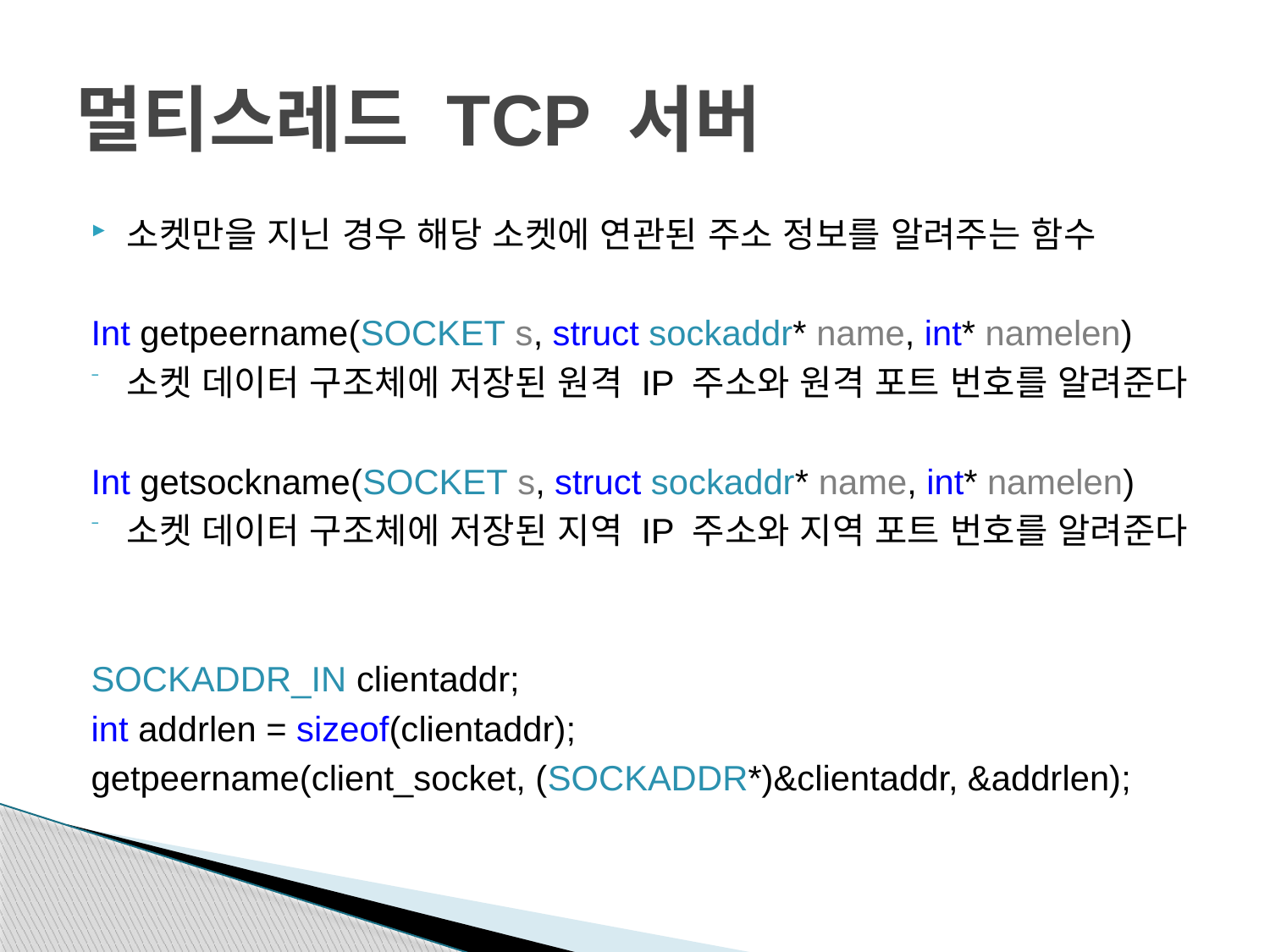

# 멀티스레드 TCP 서버
소켓만을 지닌 경우 해당 소켓에 연관된 주소 정보를 알려주는 함수

Int getpeername(SOCKET s, struct sockaddr* name, int* namelen)
소켓 데이터 구조체에 저장된 원격 IP 주소와 원격 포트 번호를 알려준다

Int getsockname(SOCKET s, struct sockaddr* name, int* namelen)
소켓 데이터 구조체에 저장된 지역 IP 주소와 지역 포트 번호를 알려준다

SOCKADDR_IN clientaddr;
int addrlen = sizeof(clientaddr);
getpeername(client_socket, (SOCKADDR*)&clientaddr, &addrlen);